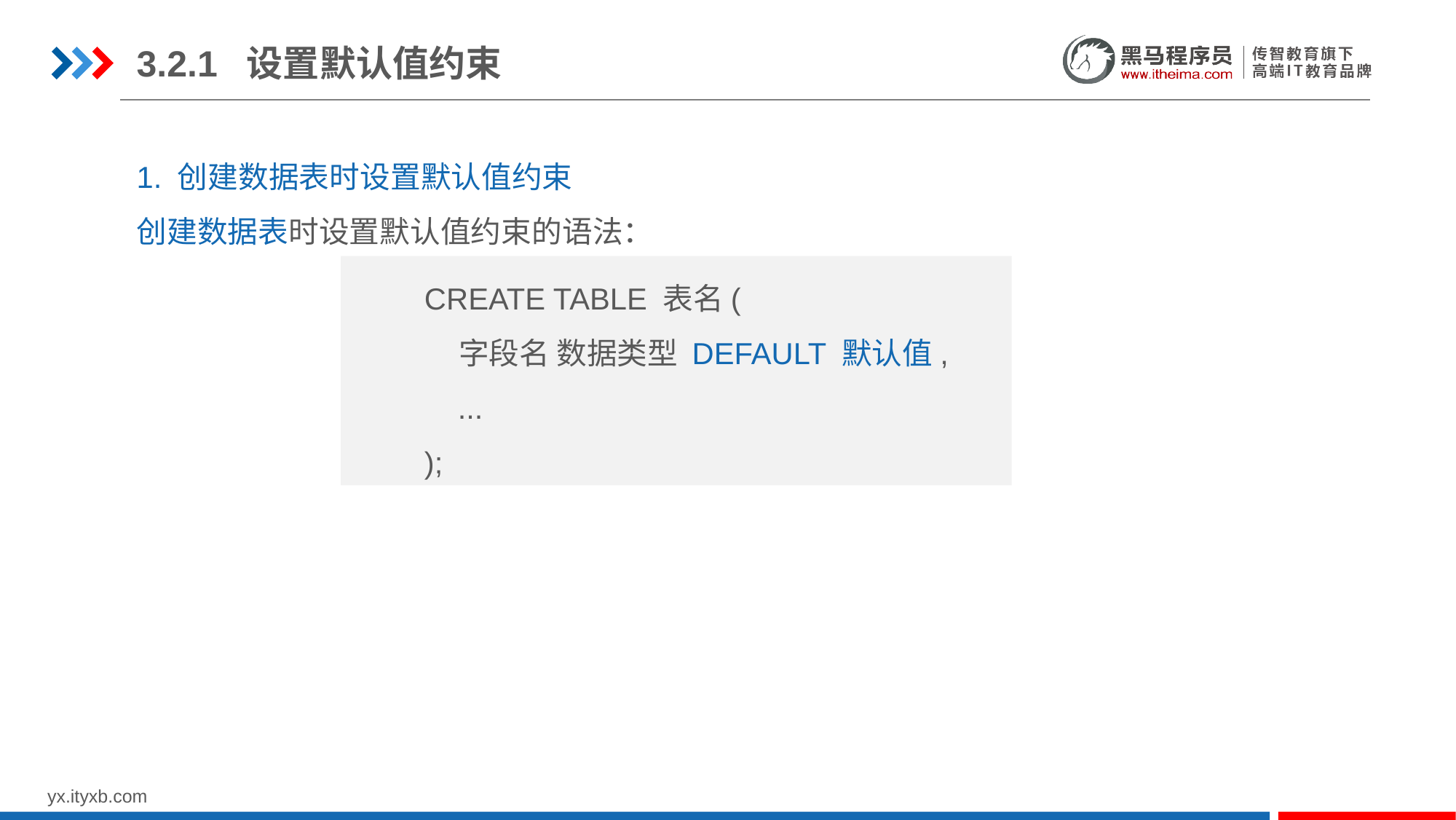

3.2.1  设置默认值约束
1. 创建数据表时设置默认值约束
创建数据表时设置默认值约束的语法：
CREATE TABLE 表名(
    字段名 数据类型 DEFAULT 默认值,
    ...
);